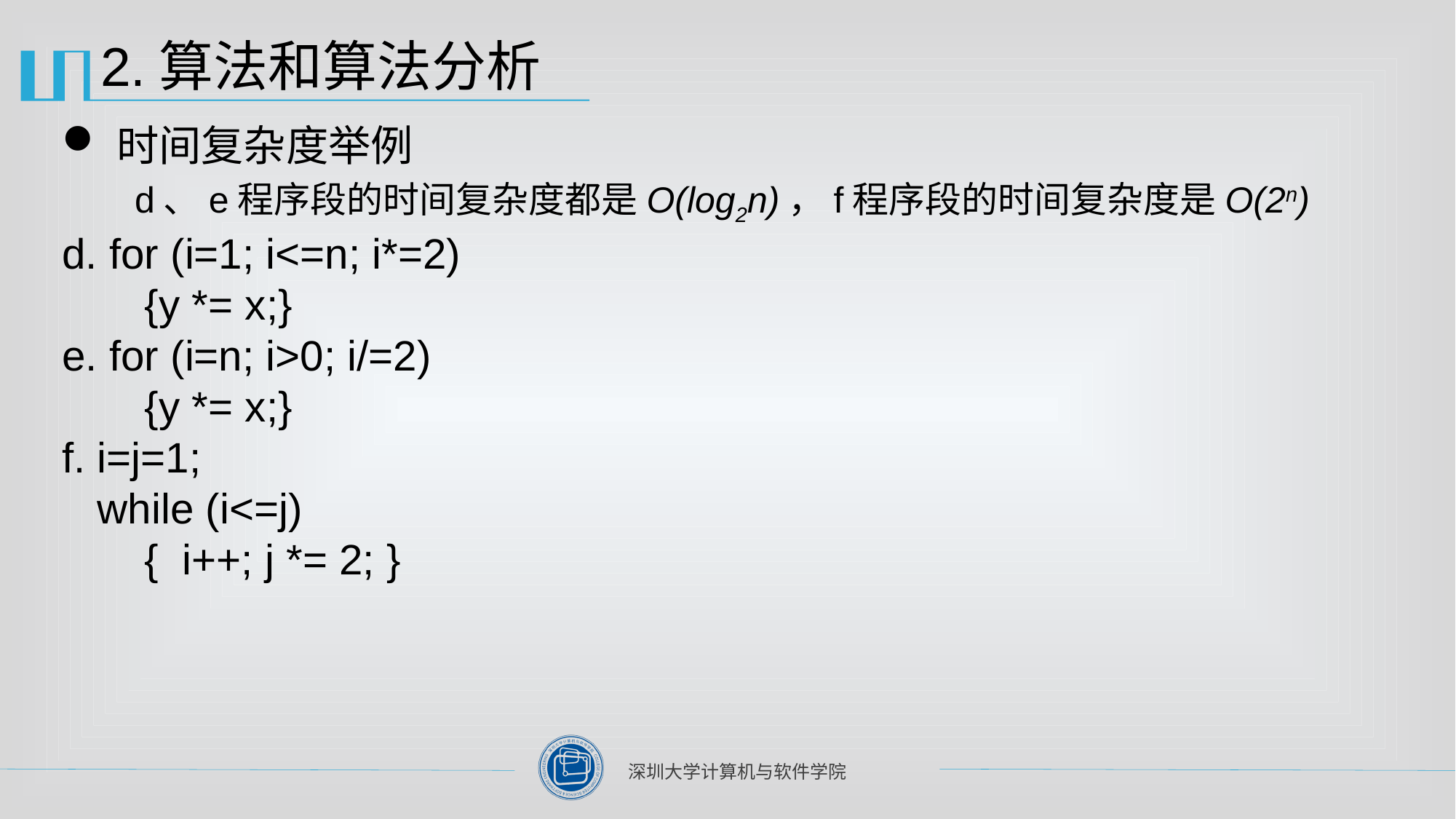

# 2.算法和算法分析
时间复杂度举例
d、e程序段的时间复杂度都是O(log2n)，f程序段的时间复杂度是O(2n)
d. for (i=1; i<=n; i*=2)
       {y *= x;}
e. for (i=n; i>0; i/=2)
       {y *= x;}
f. i=j=1;
   while (i<=j)
       {  i++; j *= 2; }

27